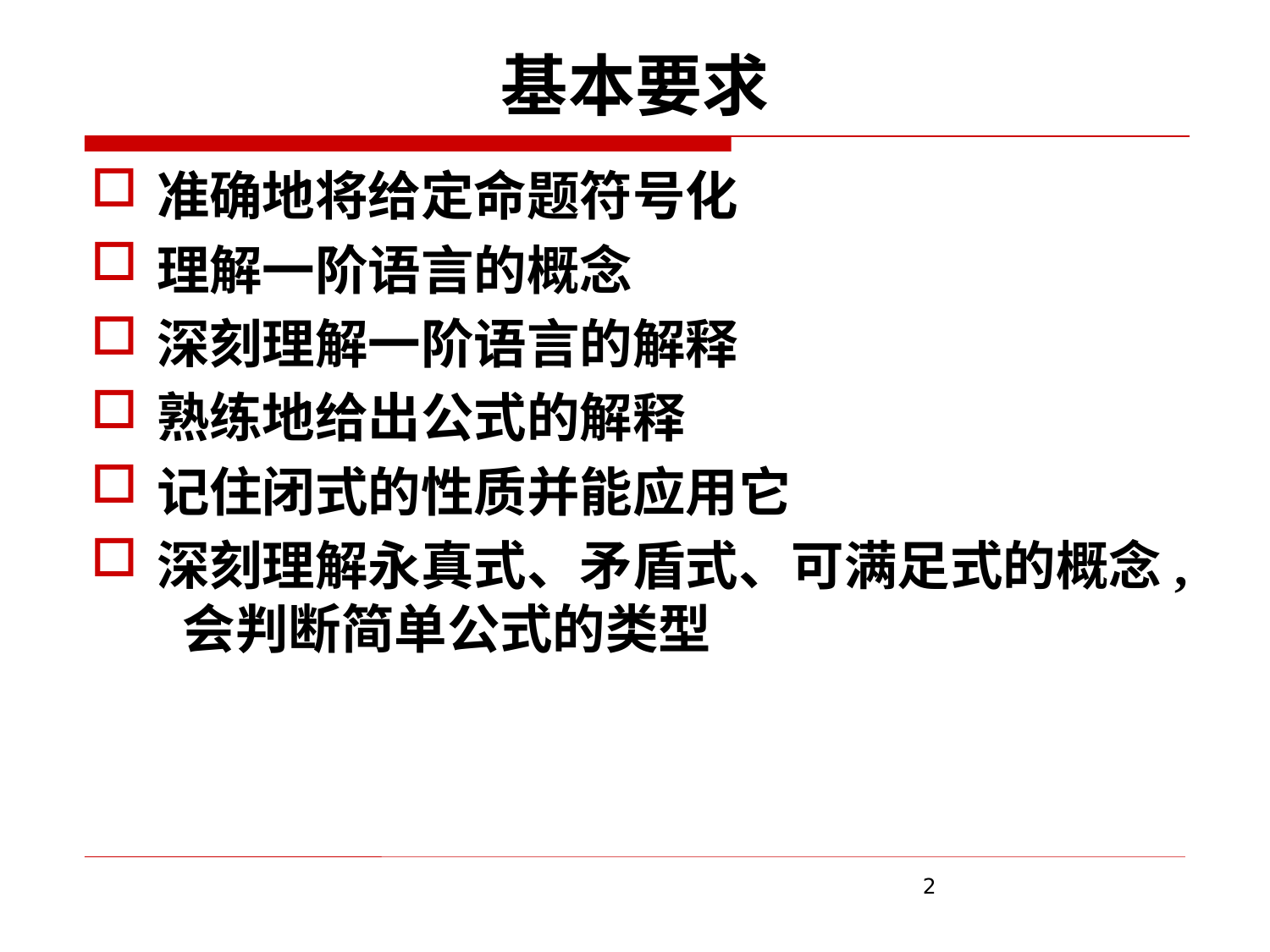

# 基本要求
准确地将给定命题符号化
理解一阶语言的概念
深刻理解一阶语言的解释
熟练地给出公式的解释
记住闭式的性质并能应用它
深刻理解永真式、矛盾式、可满足式的概念, 会判断简单公式的类型

2